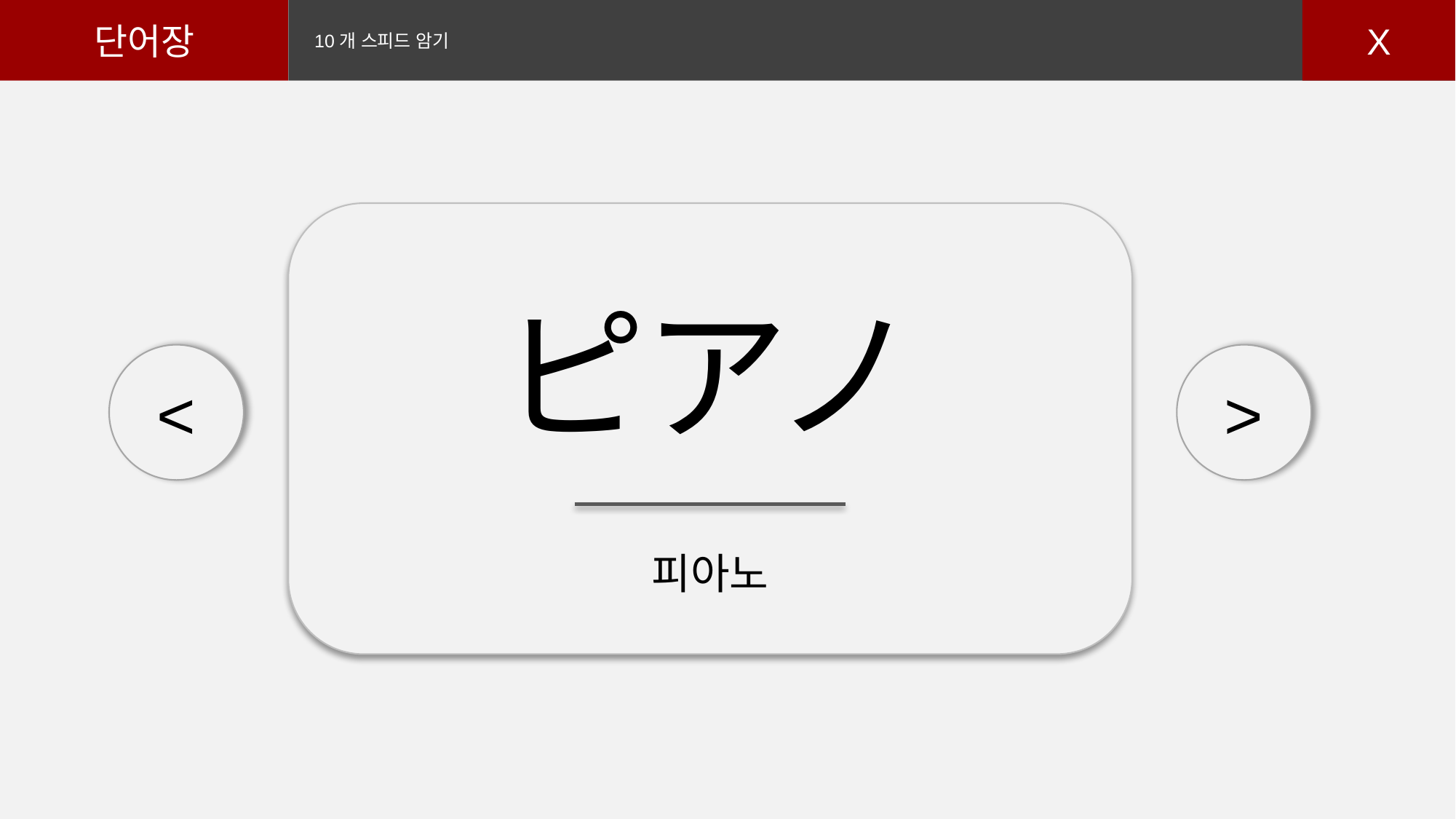

단어장
   10개 스피드 암기
X

ピアノ
<
>
피아노